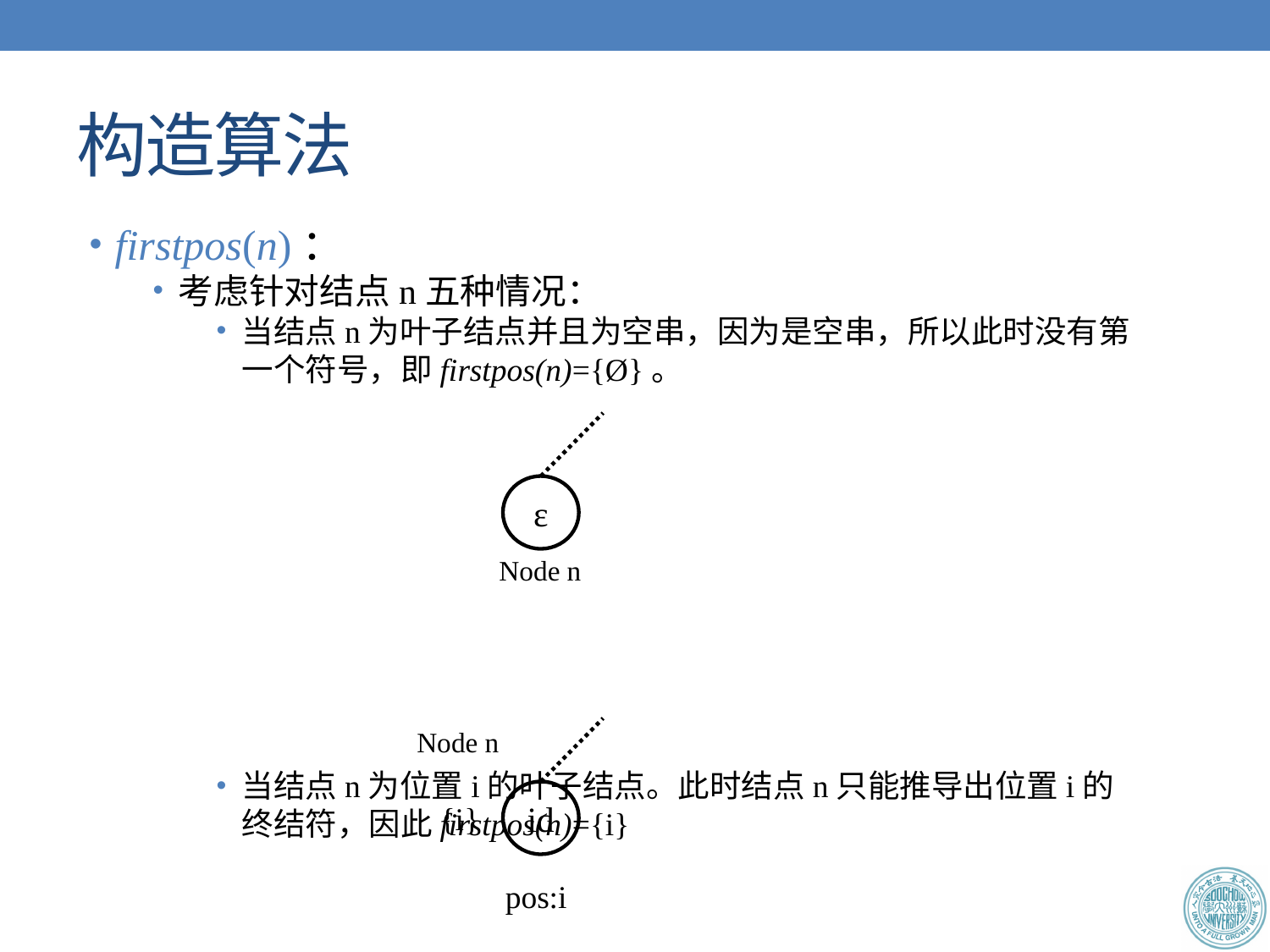

# 构造算法
firstpos(n)：
考虑针对结点n五种情况：
当结点n为叶子结点并且为空串，因为是空串，所以此时没有第一个符号，即firstpos(n)={Ø}。

当结点n为位置i的叶子结点。此时结点n只能推导出位置i的终结符，因此firstpos(n)={i}

ε
Node n
Node n
id
{i}
pos:i